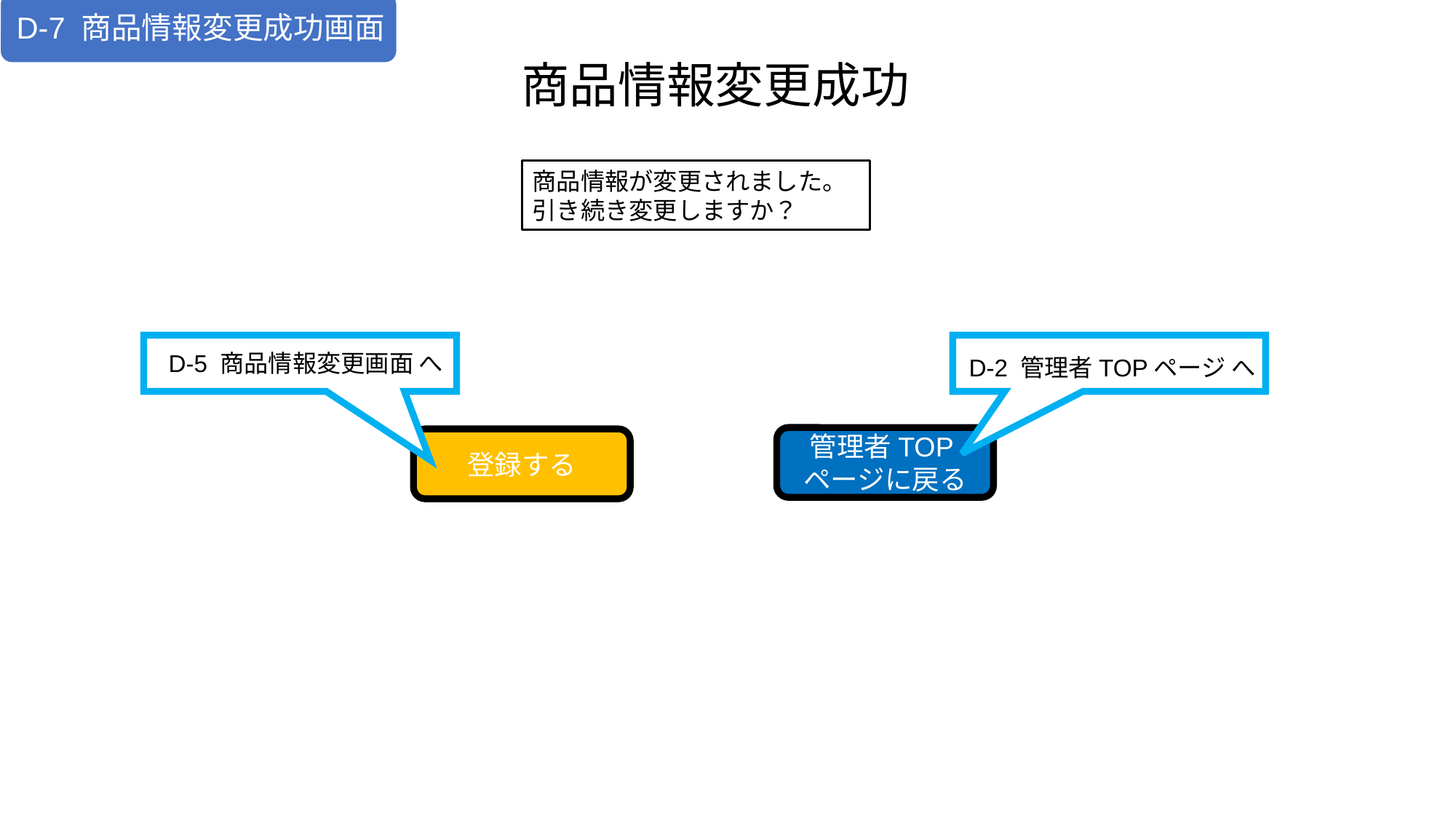

D-7 商品情報変更成功画面

商品情報変更成功
商品情報が変更されました。
引き続き変更しますか？

D-5 商品情報変更画面 へ

D-2 管理者TOPページ へ

管理者TOPページに戻る
登録する